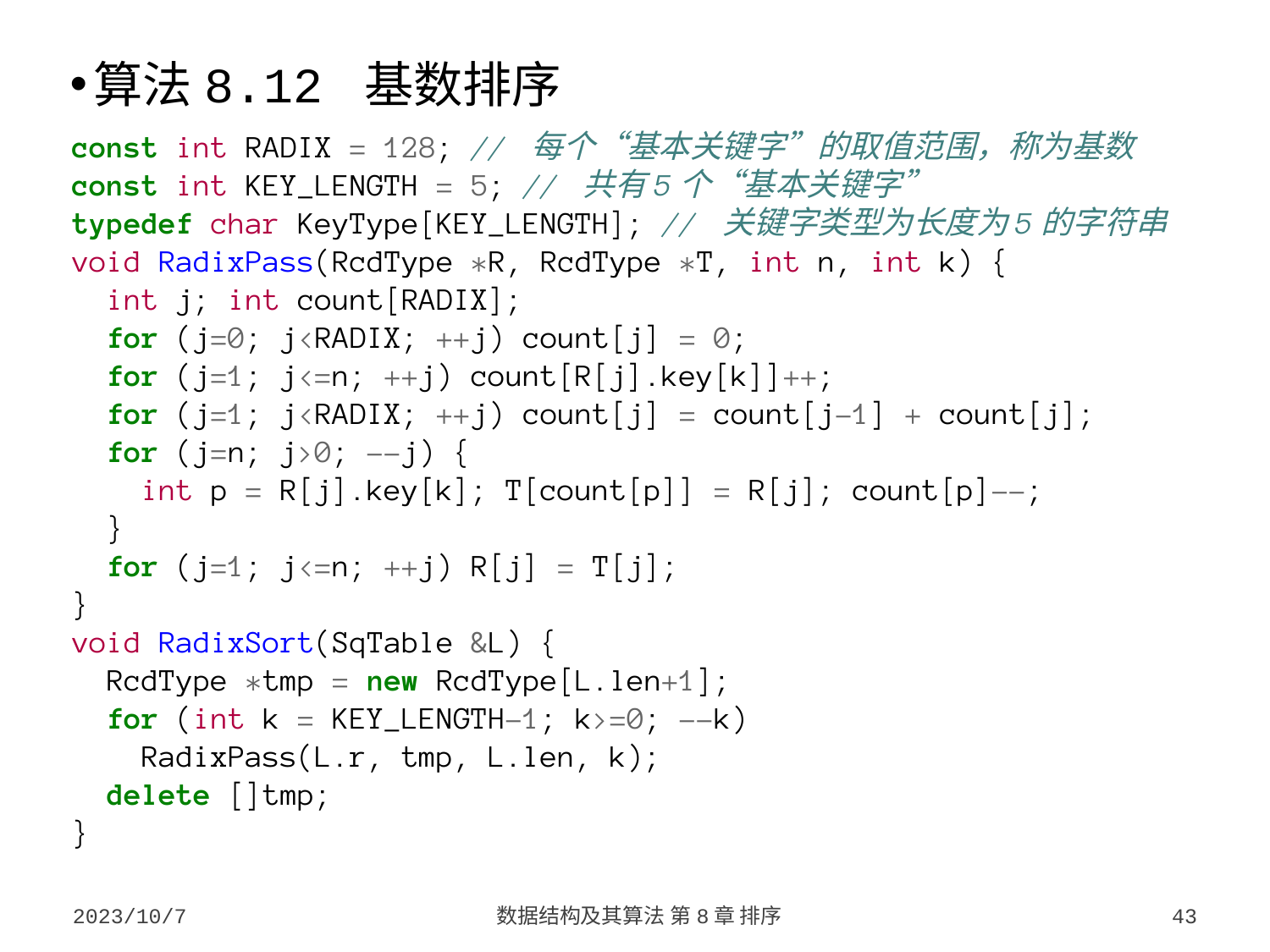

算法8.12 基数排序
const int RADIX = 128; // 每个“基本关键字”的取值范围，称为基数
const int KEY_LENGTH = 5; // 共有5个“基本关键字”
typedef char KeyType[KEY_LENGTH]; // 关键字类型为长度为5的字符串
void RadixPass(RcdType *R, RcdType *T, int n, int k) {
  int j; int count[RADIX];
  for (j=0; j<RADIX; ++j) count[j] = 0;
  for (j=1; j<=n; ++j) count[R[j].key[k]]++;
  for (j=1; j<RADIX; ++j) count[j] = count[j-1] + count[j];
  for (j=n; j>0; --j) {
    int p = R[j].key[k]; T[count[p]] = R[j]; count[p]--;
  }
  for (j=1; j<=n; ++j) R[j] = T[j];
}
void RadixSort(SqTable &L) {
  RcdType *tmp = new RcdType[L.len+1];
  for (int k = KEY_LENGTH-1; k>=0; --k)
    RadixPass(L.r, tmp, L.len, k);
  delete []tmp;
}
2023/10/7
数据结构及其算法 第8章 排序
43